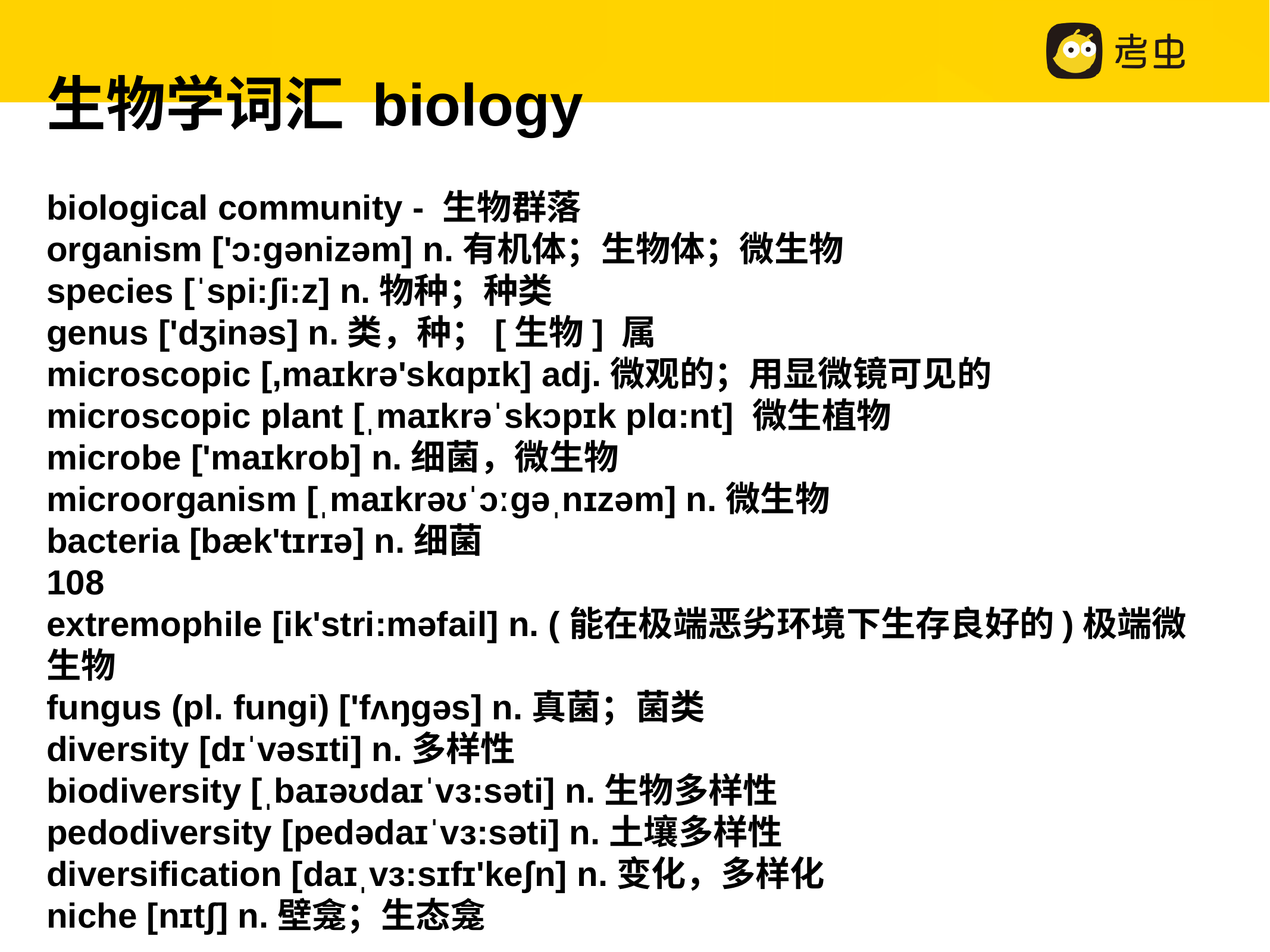

生物学词汇 biology

biological community - 生物群落
organism ['ɔ:ɡənizəm] n.有机体；生物体；微生物
species [ˈspi:ʃi:z] n.物种；种类
genus ['dʒinəs] n.类，种；[生物] 属
microscopic [,maɪkrə'skɑpɪk] adj.微观的；用显微镜可见的
microscopic plant [ˌmaɪkrəˈskɔpɪk plɑ:nt] 微生植物
microbe ['maɪkrob] n.细菌，微生物
microorganism [ˌmaɪkrəʊˈɔːɡəˌnɪzəm] n.微生物
bacteria [bæk'tɪrɪə] n.细菌
108
extremophile [ik'stri:məfail] n. (能在极端恶劣环境下生存良好的)极端微
生物
fungus (pl. fungi) ['fʌŋɡəs] n.真菌；菌类
diversity [dɪˈvəsɪti] n.多样性
biodiversity [ˌbaɪəʊdaɪˈvɜ:səti] n.生物多样性
pedodiversity [pedədaɪˈvɜ:səti] n.土壤多样性
diversification [daɪˌvɜ:sɪfɪ'keʃn] n.变化，多样化
niche [nɪtʃ] n.壁龛；生态龛